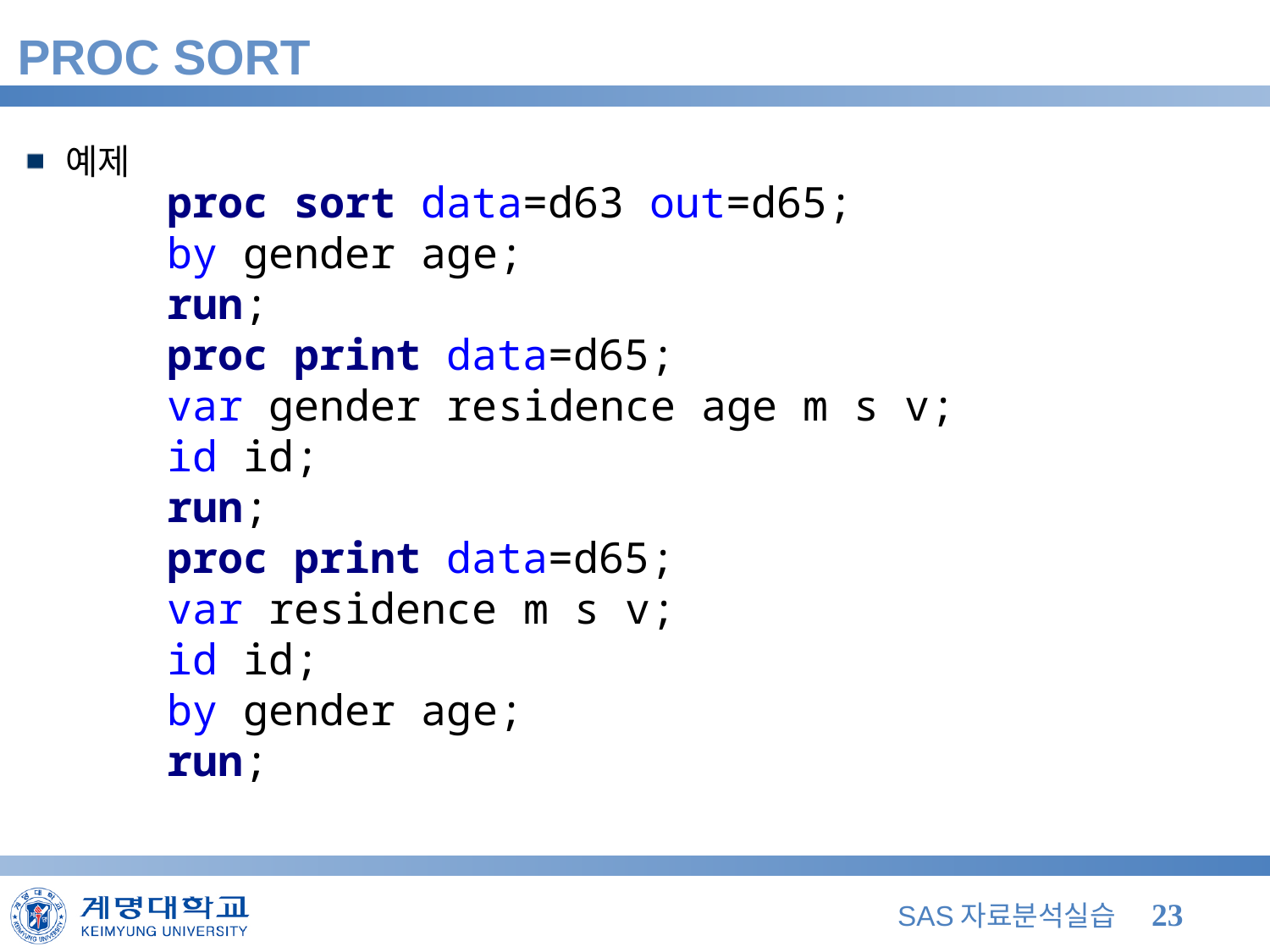

# PROC SORT
예제
proc sort data=d63 out=d65;
by gender age;
run;
proc print data=d65;
var gender residence age m s v;
id id;
run;
proc print data=d65;
var residence m s v;
id id;
by gender age;
run;